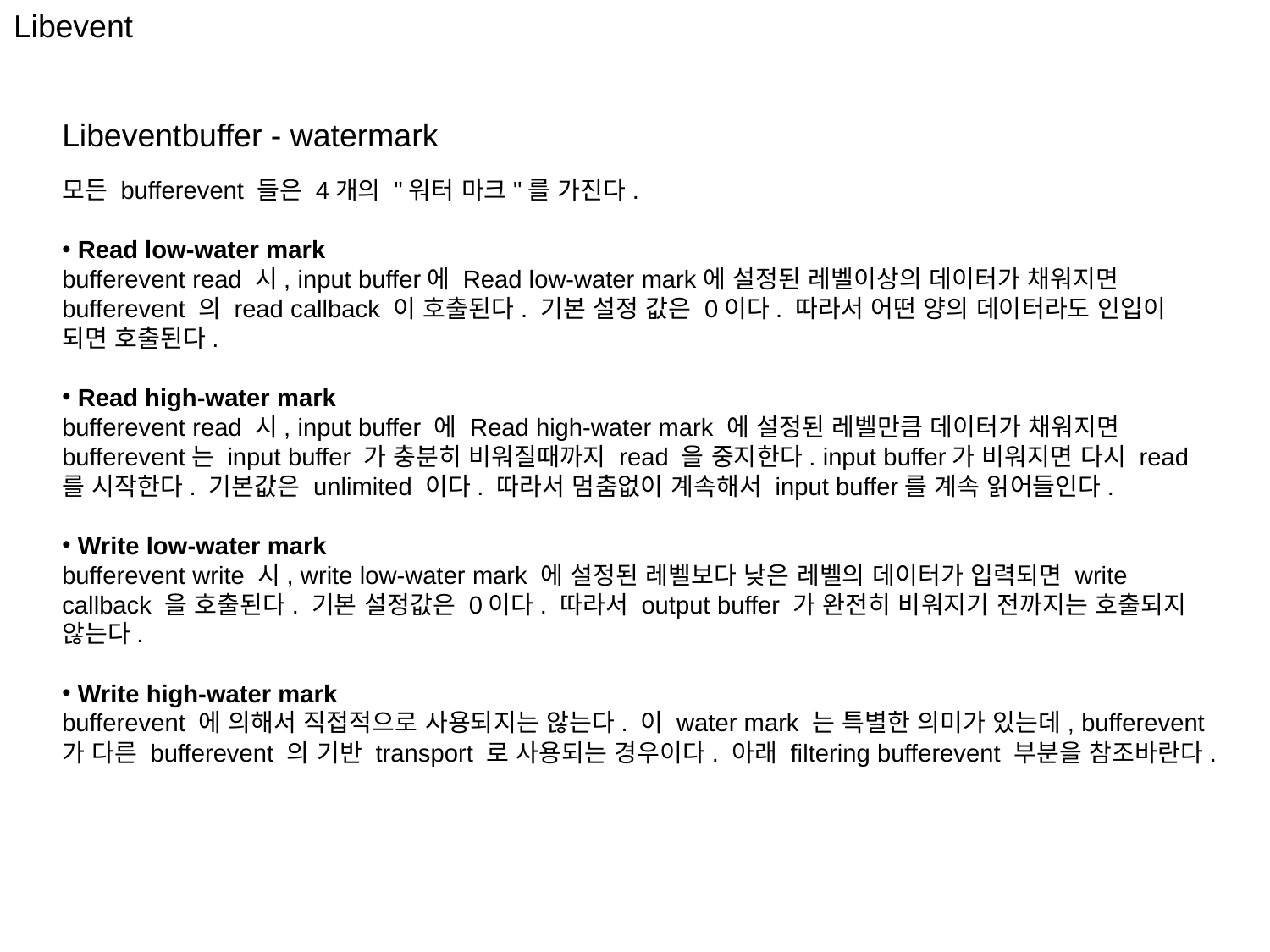

Libevent
Libeventbuffer - watermark
모든 bufferevent 들은 4개의 "워터 마크"를 가진다.

 Read low-water mark
bufferevent read 시, input buffer에 Read low-water mark에 설정된 레벨이상의 데이터가 채워지면 bufferevent 의 read callback 이 호출된다. 기본 설정 값은 0이다. 따라서 어떤 양의 데이터라도 인입이 되면 호출된다.

 Read high-water mark
bufferevent read 시, input buffer 에 Read high-water mark 에 설정된 레벨만큼 데이터가 채워지면 bufferevent는 input buffer 가 충분히 비워질때까지 read 을 중지한다. input buffer가 비워지면 다시 read 를 시작한다. 기본값은 unlimited 이다. 따라서 멈춤없이 계속해서 input buffer를 계속 읽어들인다.

 Write low-water mark
bufferevent write 시, write low-water mark 에 설정된 레벨보다 낮은 레벨의 데이터가 입력되면 write callback 을 호출된다. 기본 설정값은 0이다. 따라서 output buffer 가 완전히 비워지기 전까지는 호출되지 않는다.

 Write high-water mark
bufferevent 에 의해서 직접적으로 사용되지는 않는다. 이 water mark 는 특별한 의미가 있는데, bufferevent가 다른 bufferevent 의 기반 transport 로 사용되는 경우이다. 아래 filtering bufferevent 부분을 참조바란다.